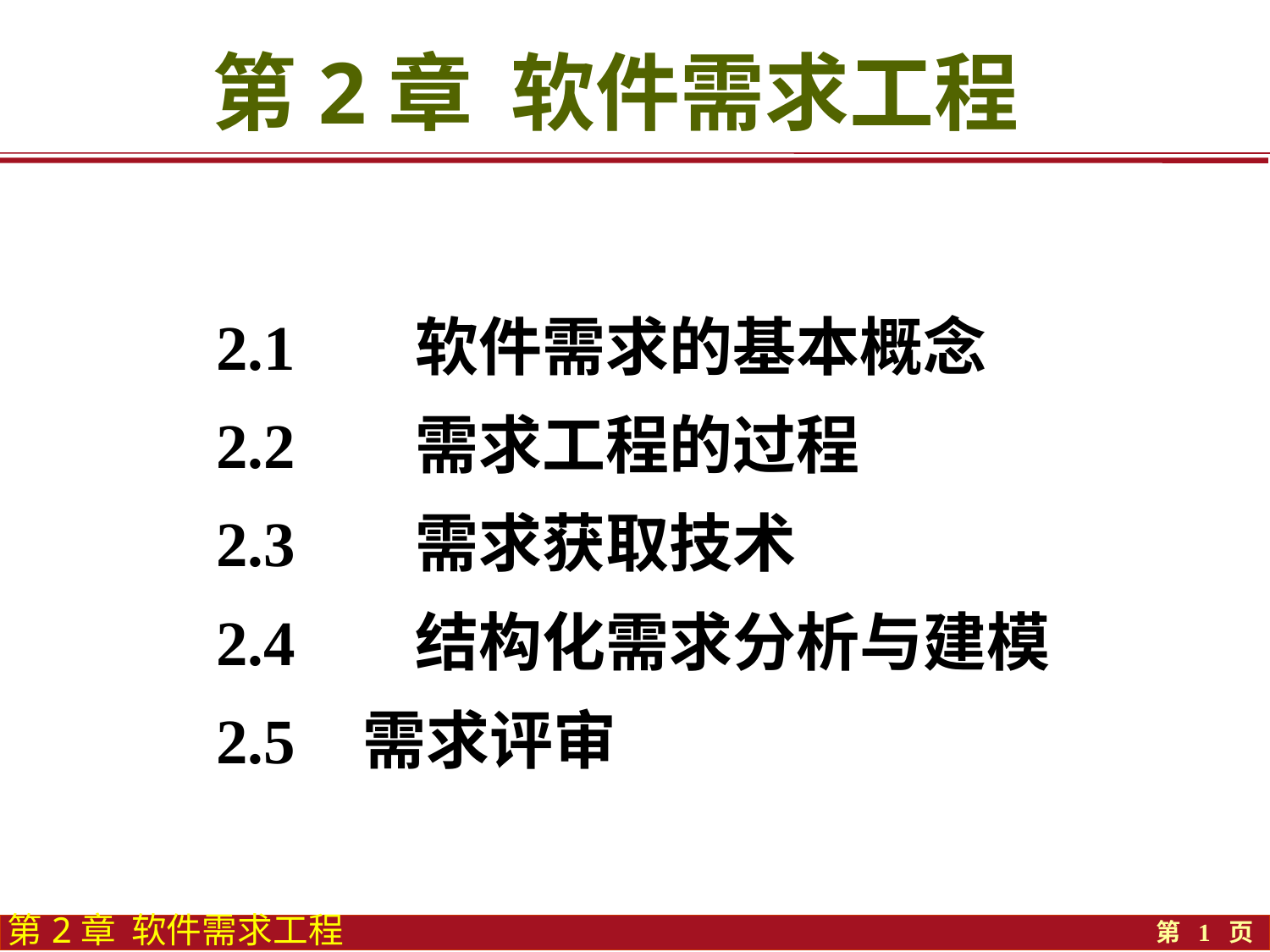

第2章  软件需求工程

 2.1	  软件需求的基本概念
 2.2	  需求工程的过程
 2.3	  需求获取技术
 2.4	  结构化需求分析与建模
 2.5   需求评审